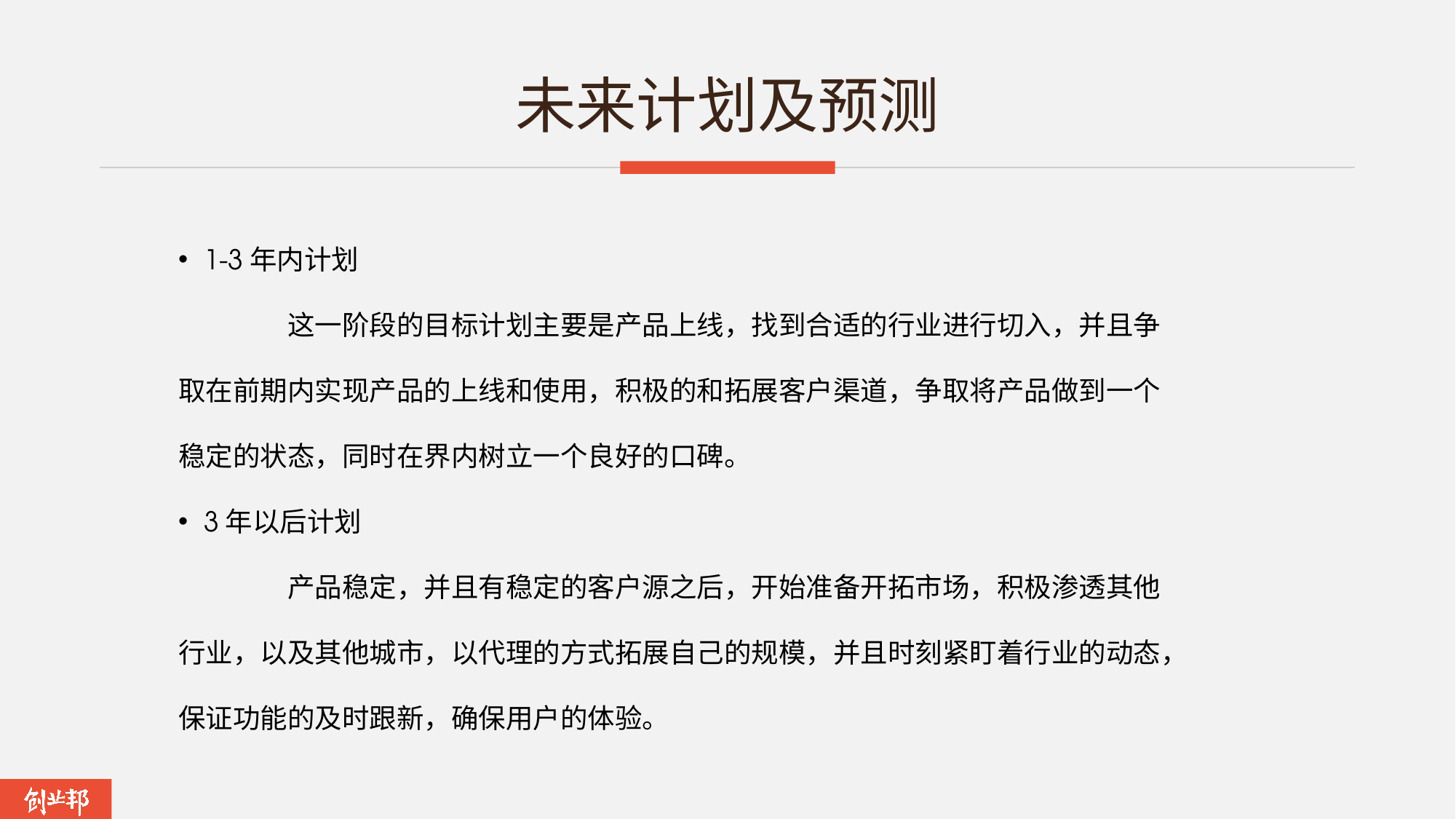

# 未来计划及预测

1-3年内计划
	这一阶段的目标计划主要是产品上线，找到合适的行业进行切入，并且争取在前期内实现产品的上线和使用，积极的和拓展客户渠道，争取将产品做到一个稳定的状态，同时在界内树立一个良好的口碑。
3年以后计划
	产品稳定，并且有稳定的客户源之后，开始准备开拓市场，积极渗透其他行业，以及其他城市，以代理的方式拓展自己的规模，并且时刻紧盯着行业的动态，保证功能的及时跟新，确保用户的体验。